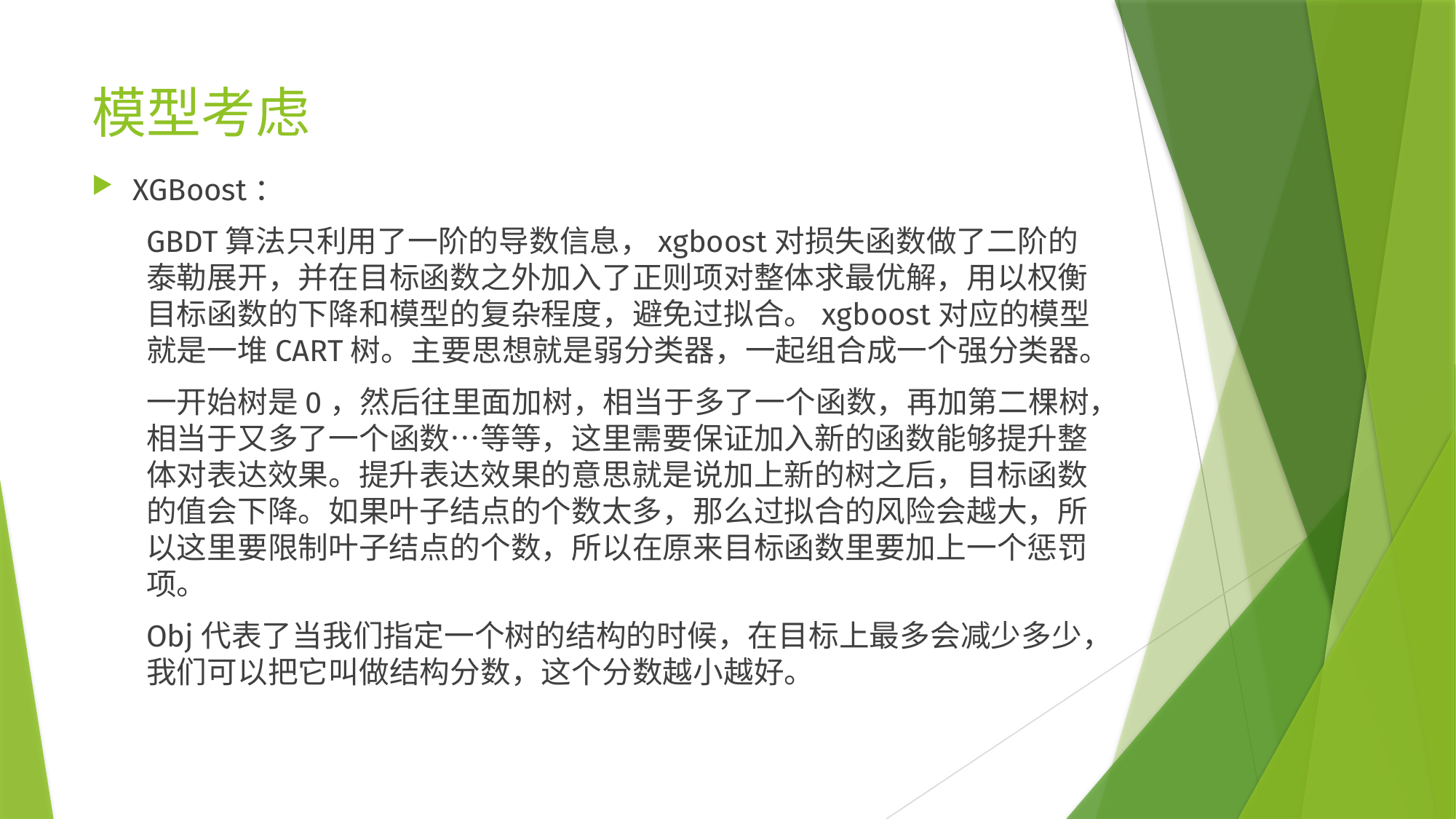

# 模型考虑
XGBoost：
GBDT算法只利用了一阶的导数信息，xgboost对损失函数做了二阶的泰勒展开，并在目标函数之外加入了正则项对整体求最优解，用以权衡目标函数的下降和模型的复杂程度，避免过拟合。xgboost对应的模型就是一堆CART树。主要思想就是弱分类器，一起组合成一个强分类器。
一开始树是0，然后往里面加树，相当于多了一个函数，再加第二棵树，相当于又多了一个函数…等等，这里需要保证加入新的函数能够提升整体对表达效果。提升表达效果的意思就是说加上新的树之后，目标函数的值会下降。如果叶子结点的个数太多，那么过拟合的风险会越大，所以这里要限制叶子结点的个数，所以在原来目标函数里要加上一个惩罚项。
Obj代表了当我们指定一个树的结构的时候，在目标上最多会减少多少，我们可以把它叫做结构分数，这个分数越小越好。